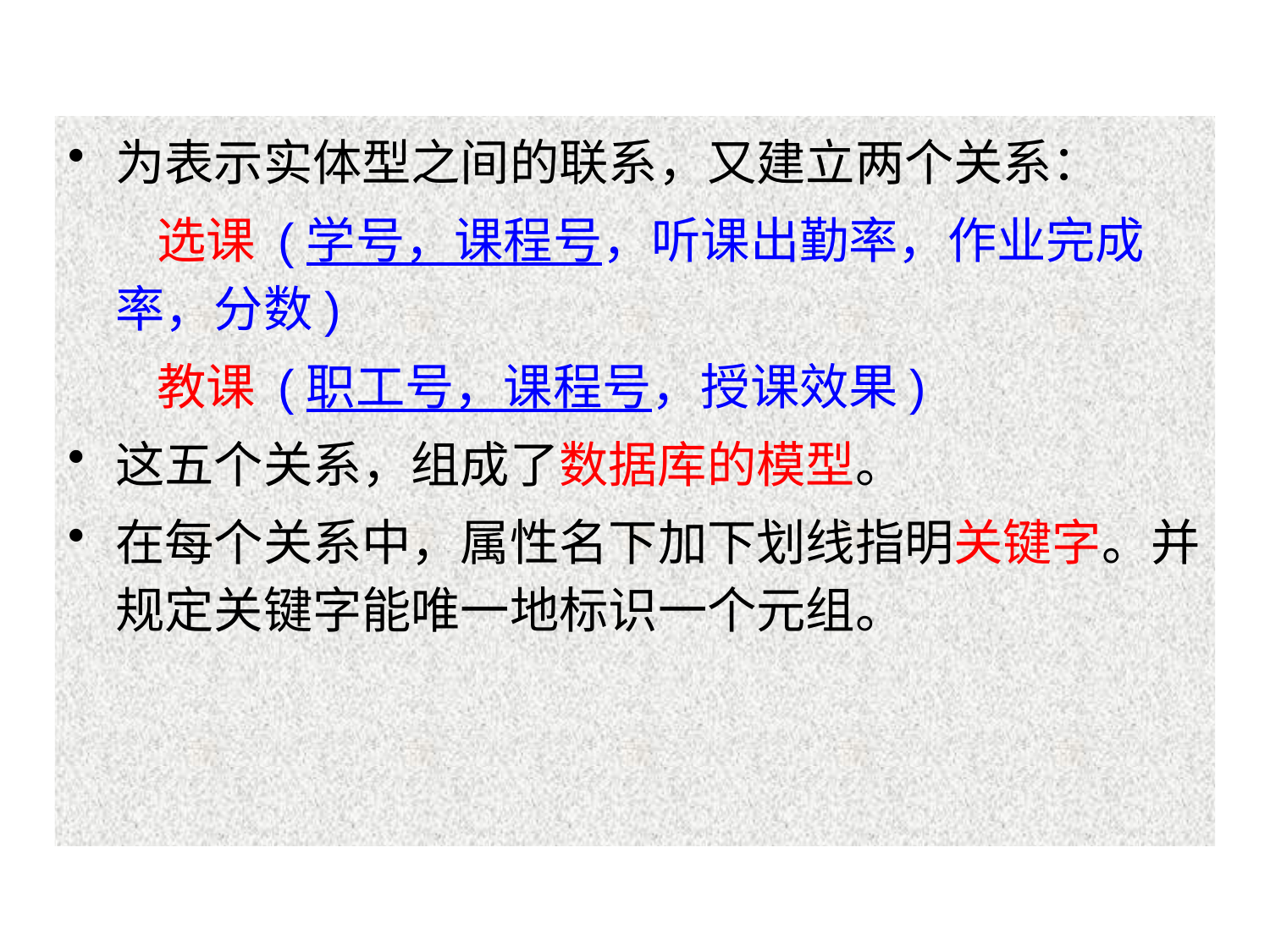

为表示实体型之间的联系，又建立两个关系：
       选课 (学号，课程号，听课出勤率，作业完成率，分数)
       教课 (职工号，课程号，授课效果)
这五个关系，组成了数据库的模型。
在每个关系中，属性名下加下划线指明关键字。并规定关键字能唯一地标识一个元组。